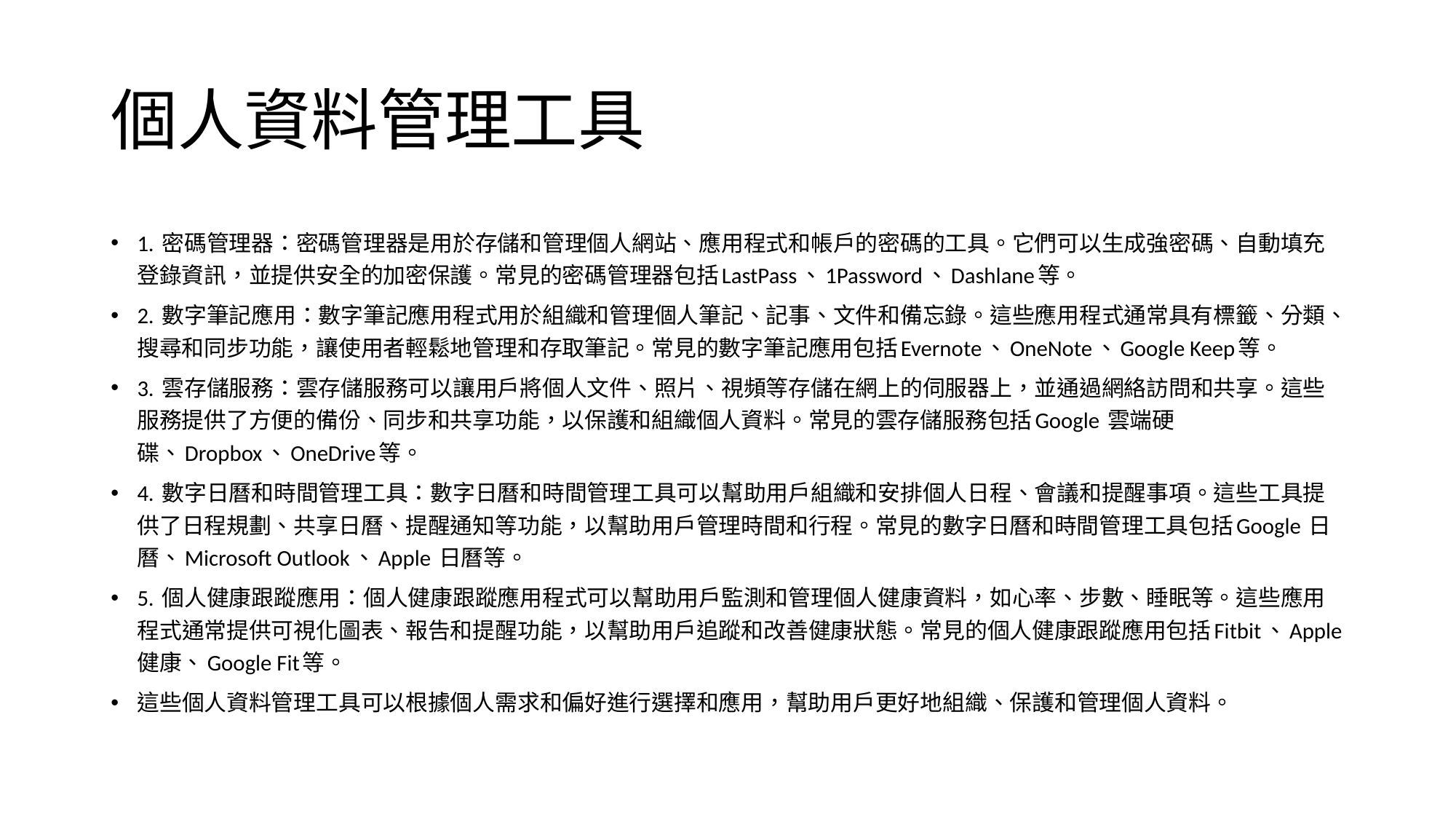

# 個人資料管理工具
1. 密碼管理器：密碼管理器是用於存儲和管理個人網站、應用程式和帳戶的密碼的工具。它們可以生成強密碼、自動填充登錄資訊，並提供安全的加密保護。常見的密碼管理器包括LastPass、1Password、Dashlane等。
2. 數字筆記應用：數字筆記應用程式用於組織和管理個人筆記、記事、文件和備忘錄。這些應用程式通常具有標籤、分類、搜尋和同步功能，讓使用者輕鬆地管理和存取筆記。常見的數字筆記應用包括Evernote、OneNote、Google Keep等。
3. 雲存儲服務：雲存儲服務可以讓用戶將個人文件、照片、視頻等存儲在網上的伺服器上，並通過網絡訪問和共享。這些服務提供了方便的備份、同步和共享功能，以保護和組織個人資料。常見的雲存儲服務包括Google 雲端硬碟、Dropbox、OneDrive等。
4. 數字日曆和時間管理工具：數字日曆和時間管理工具可以幫助用戶組織和安排個人日程、會議和提醒事項。這些工具提供了日程規劃、共享日曆、提醒通知等功能，以幫助用戶管理時間和行程。常見的數字日曆和時間管理工具包括Google 日曆、Microsoft Outlook、Apple 日曆等。
5. 個人健康跟蹤應用：個人健康跟蹤應用程式可以幫助用戶監測和管理個人健康資料，如心率、步數、睡眠等。這些應用程式通常提供可視化圖表、報告和提醒功能，以幫助用戶追蹤和改善健康狀態。常見的個人健康跟蹤應用包括Fitbit、Apple 健康、Google Fit等。
這些個人資料管理工具可以根據個人需求和偏好進行選擇和應用，幫助用戶更好地組織、保護和管理個人資料。